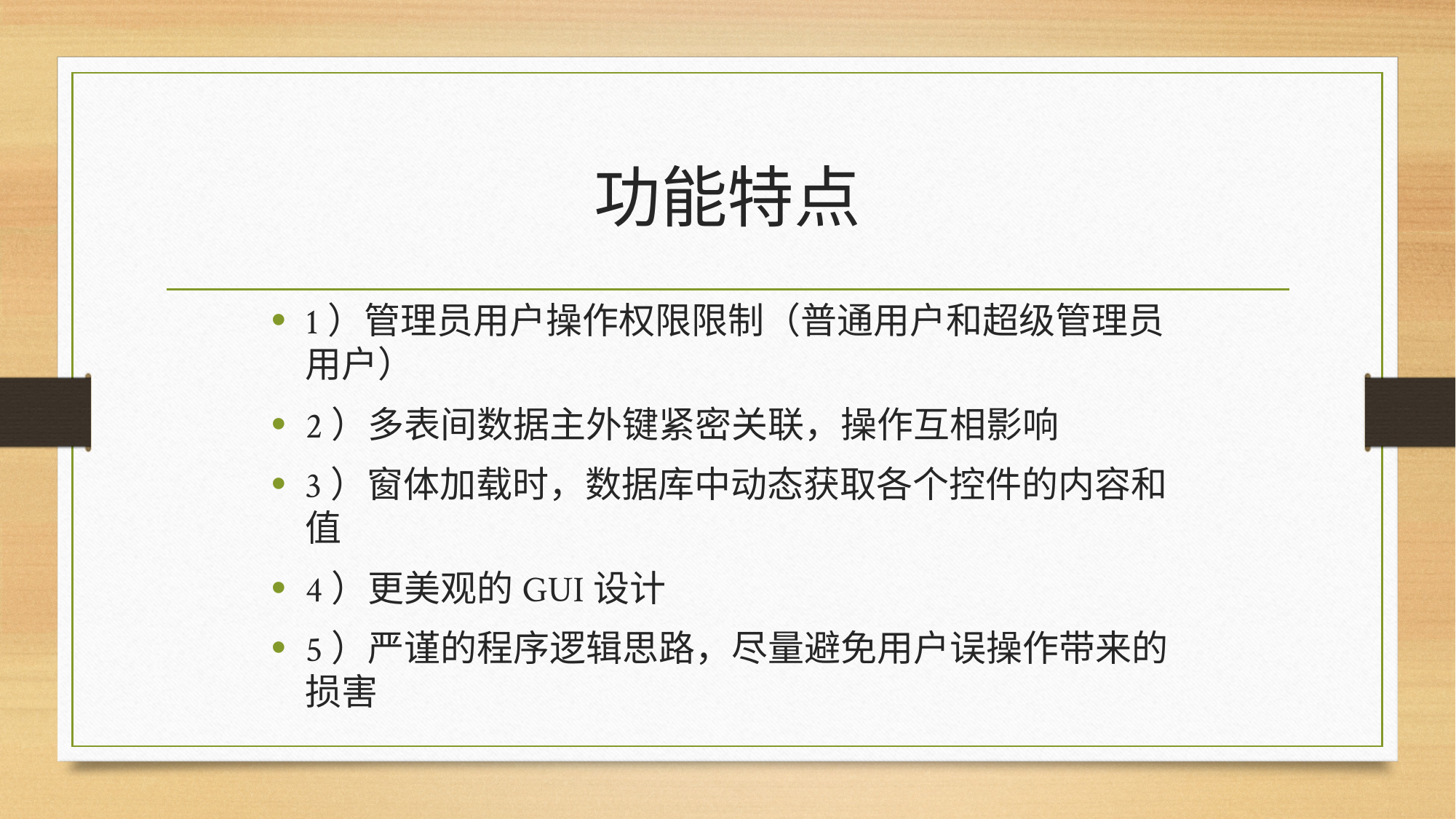

# 功能特点
1）管理员用户操作权限限制（普通用户和超级管理员用户）
2）多表间数据主外键紧密关联，操作互相影响
3）窗体加载时，数据库中动态获取各个控件的内容和值
4）更美观的GUI设计
5）严谨的程序逻辑思路，尽量避免用户误操作带来的损害